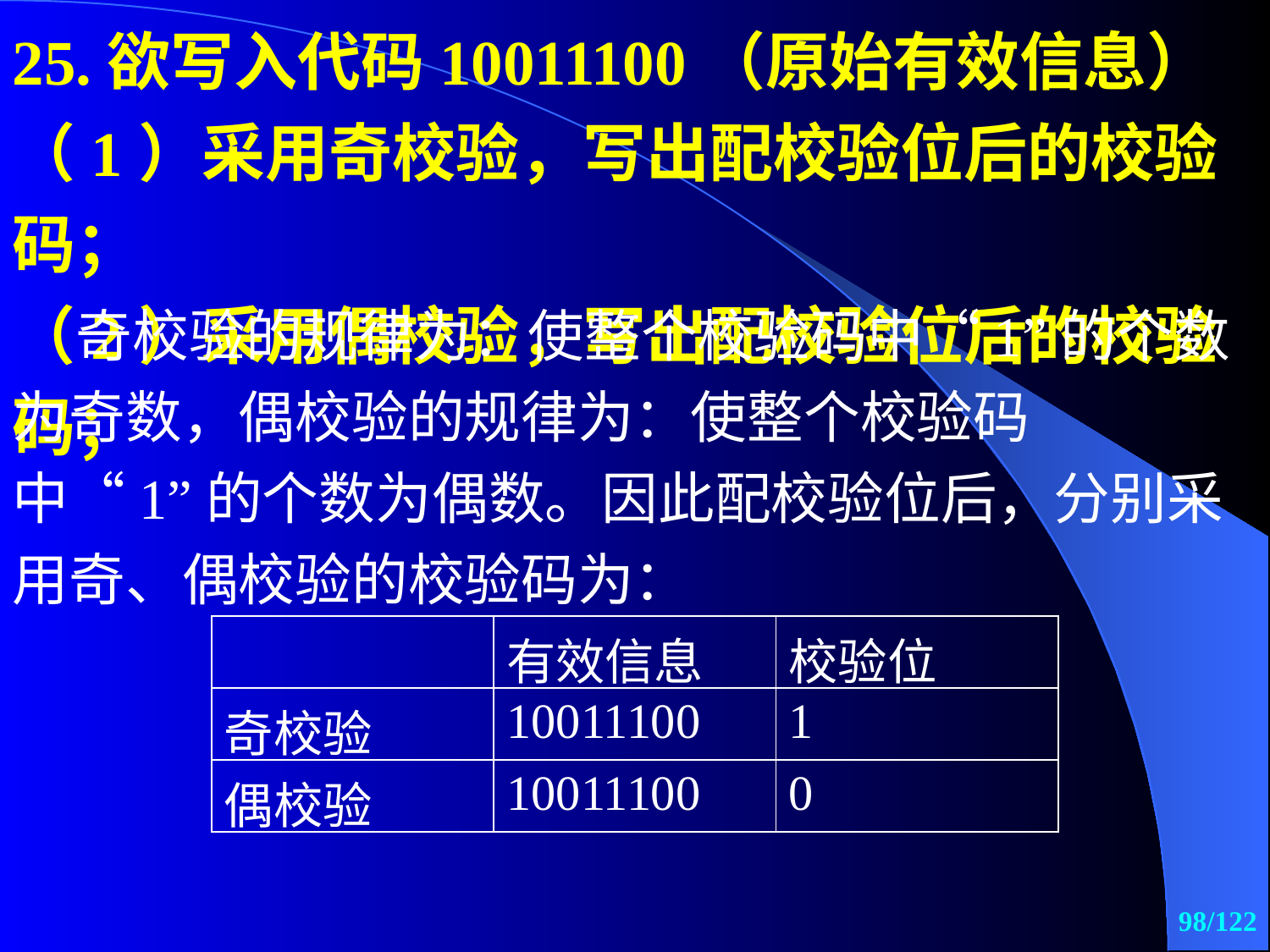

25.欲写入代码10011100（原始有效信息）
（1）采用奇校验，写出配校验位后的校验码；
（2）采用偶校验，写出配校验位后的校验码；
奇校验的规律为：使整个校验码中“1”的个数为奇数，偶校验的规律为：使整个校验码中“1”的个数为偶数。因此配校验位后，分别采用奇、偶校验的校验码为：
|  | 有效信息 | 校验位 |
| --- | --- | --- |
| 奇校验 | 10011100 | 1 |
| 偶校验 | 10011100 | 0 |
98/122